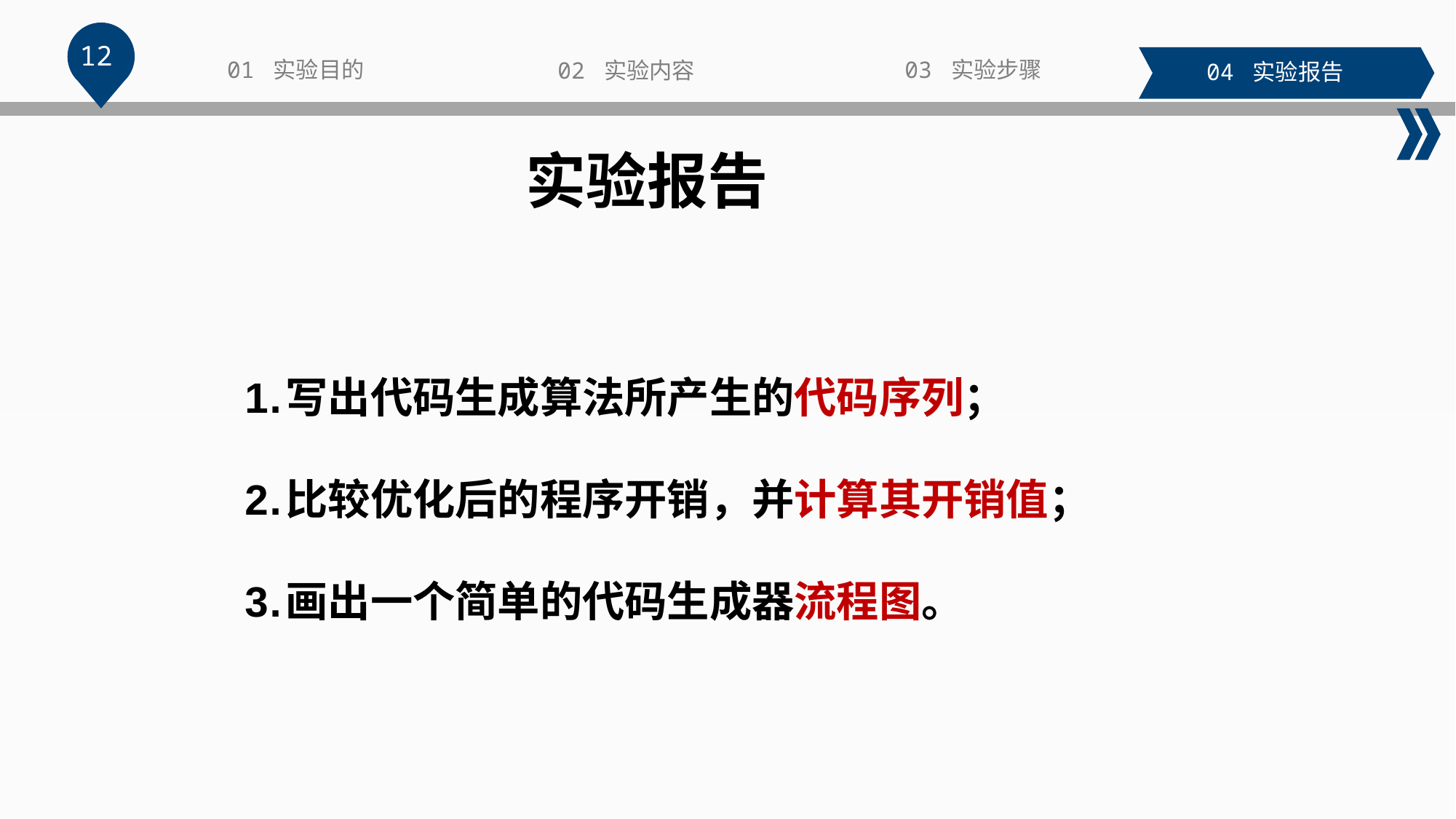

12

01 实验目的
03 实验步骤
02 实验内容
04 实验报告

实验报告
写出代码生成算法所产生的代码序列；
比较优化后的程序开销，并计算其开销值；
画出一个简单的代码生成器流程图。